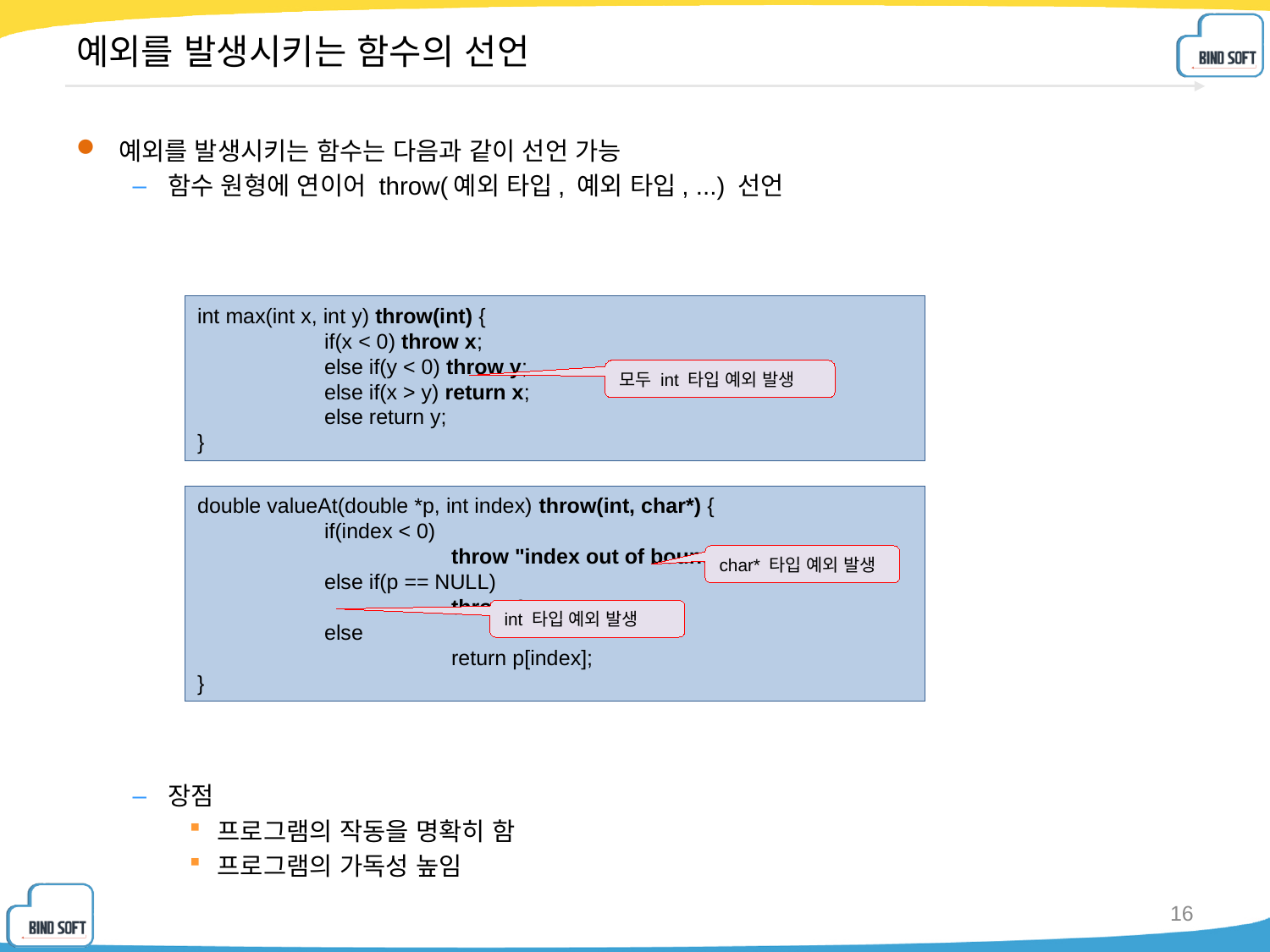

# 예외를 발생시키는 함수의 선언
예외를 발생시키는 함수는 다음과 같이 선언 가능
함수 원형에 연이어 throw(예외 타입, 예외 타입, ...) 선언

장점
프로그램의 작동을 명확히 함
프로그램의 가독성 높임
int max(int x, int y) throw(int) {
	if(x < 0) throw x;
	else if(y < 0) throw y;
	else if(x > y) return x;
	else return y;
}
모두 int 타입 예외 발생
double valueAt(double *p, int index) throw(int, char*) {
	if(index < 0)
		throw "index out of bounds exception";
	else if(p == NULL)
		throw 0;
	else
		return p[index];
}
char* 타입 예외 발생
int 타입 예외 발생
16